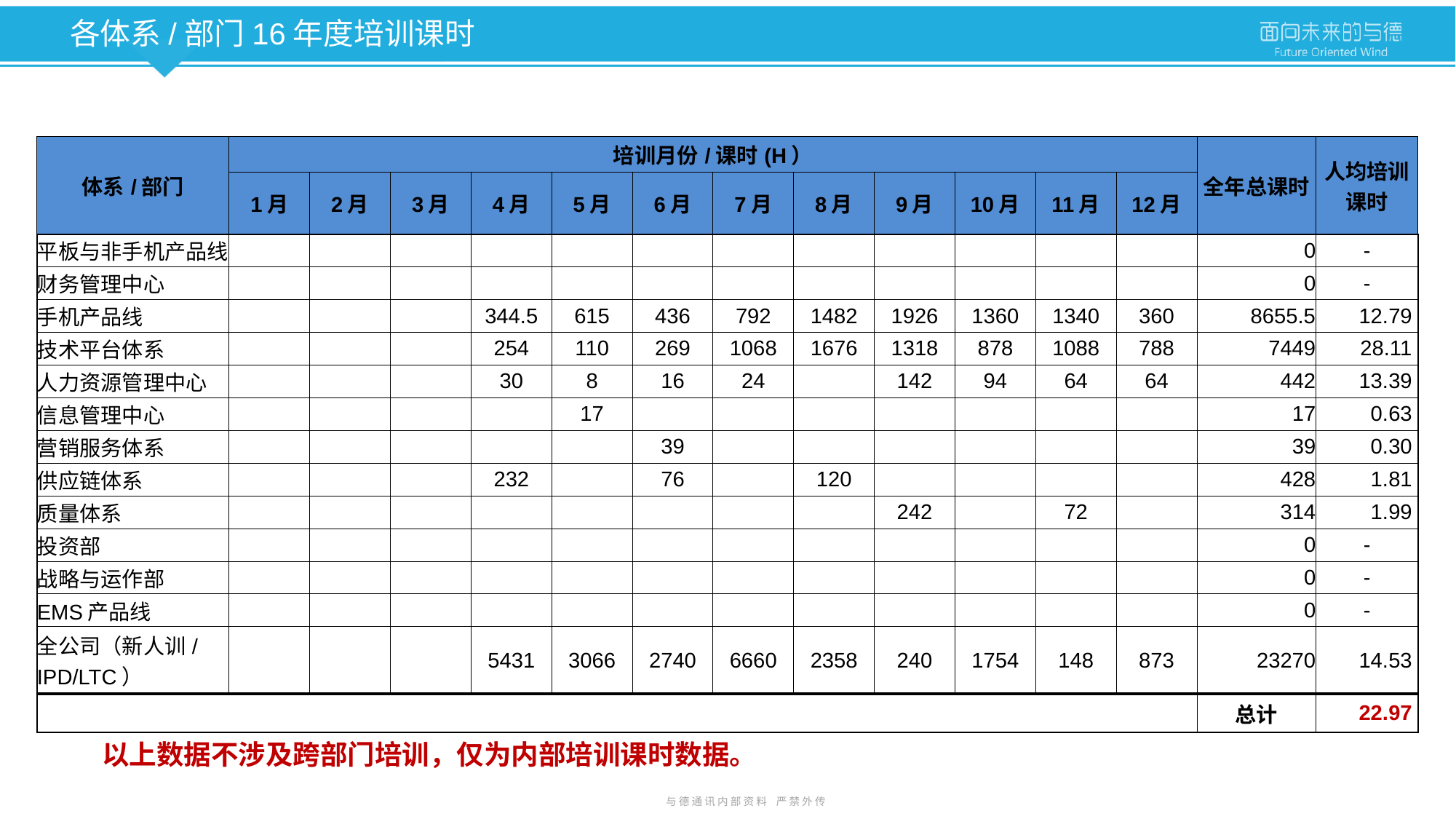

各体系/部门16年度培训课时
| 体系/部门 | 培训月份/课时(H） |  |  |  |  |  |  |  |  |  |  |  | 全年总课时 | 人均培训课时 |
| --- | --- | --- | --- | --- | --- | --- | --- | --- | --- | --- | --- | --- | --- | --- |
|  | 1月 | 2月 | 3月 | 4月 | 5月 | 6月 | 7月 | 8月 | 9月 | 10月 | 11月 | 12月 |  |  |
| 平板与非手机产品线 |  |  |  |  |  |  |  |  |  |  |  |  | 0 | - |
| 财务管理中心 |  |  |  |  |  |  |  |  |  |  |  |  | 0 | - |
| 手机产品线 |  |  |  | 344.5 | 615 | 436 | 792 | 1482 | 1926 | 1360 | 1340 | 360 | 8655.5 | 12.79 |
| 技术平台体系 |  |  |  | 254 | 110 | 269 | 1068 | 1676 | 1318 | 878 | 1088 | 788 | 7449 | 28.11 |
| 人力资源管理中心 |  |  |  | 30 | 8 | 16 | 24 |  | 142 | 94 | 64 | 64 | 442 | 13.39 |
| 信息管理中心 |  |  |  |  | 17 |  |  |  |  |  |  |  | 17 | 0.63 |
| 营销服务体系 |  |  |  |  |  | 39 |  |  |  |  |  |  | 39 | 0.30 |
| 供应链体系 |  |  |  | 232 |  | 76 |  | 120 |  |  |  |  | 428 | 1.81 |
| 质量体系 |  |  |  |  |  |  |  |  | 242 |  | 72 |  | 314 | 1.99 |
| 投资部 |  |  |  |  |  |  |  |  |  |  |  |  | 0 | - |
| 战略与运作部 |  |  |  |  |  |  |  |  |  |  |  |  | 0 | - |
| EMS产品线 |  |  |  |  |  |  |  |  |  |  |  |  | 0 | - |
| 全公司（新人训/IPD/LTC） |  |  |  | 5431 | 3066 | 2740 | 6660 | 2358 | 240 | 1754 | 148 | 873 | 23270 | 14.53 |
|  |  |  |  |  |  |  |  |  |  |  |  |  | 总计 | 22.97 |
以上数据不涉及跨部门培训，仅为内部培训课时数据。